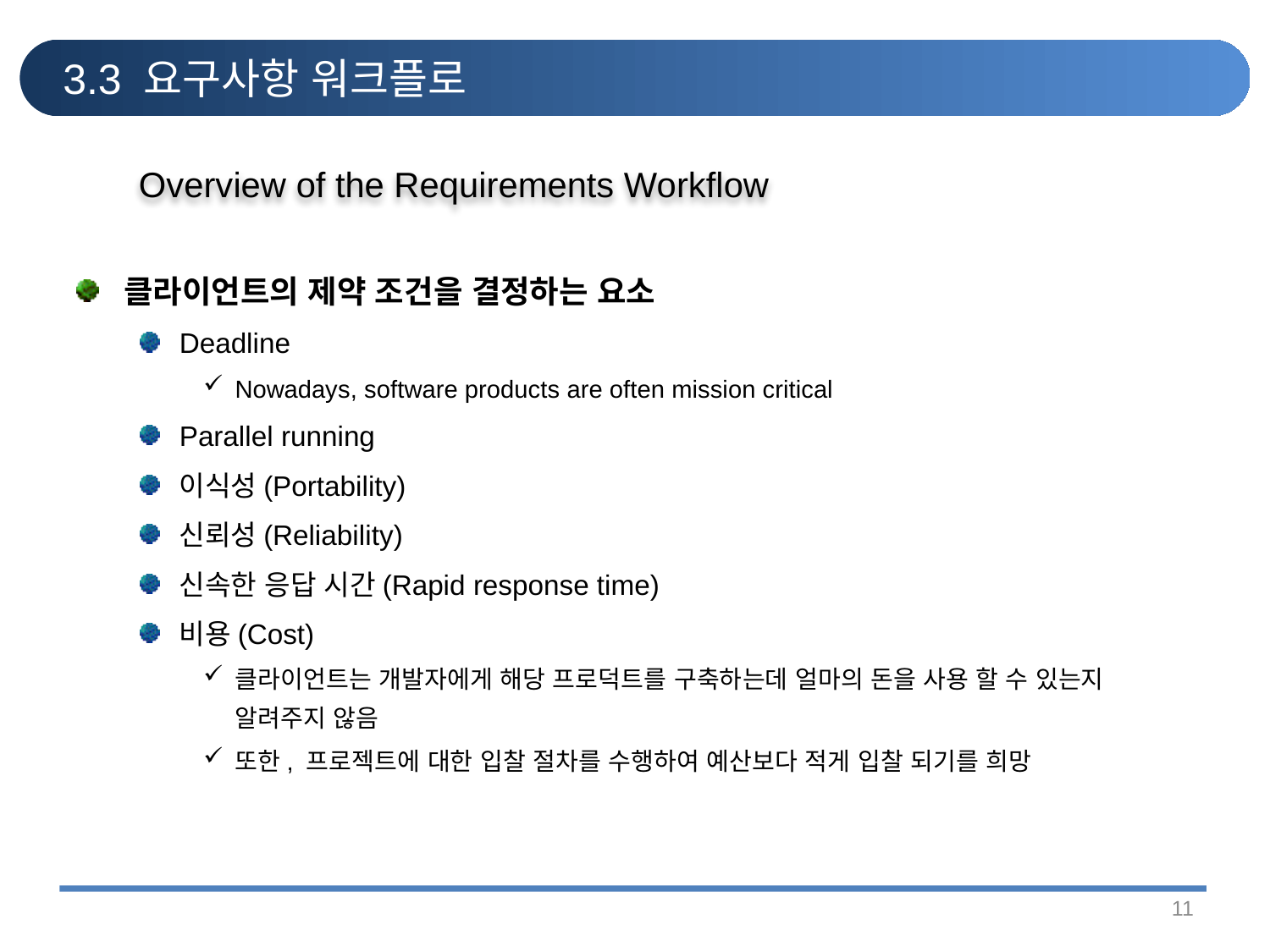

# 3.3 요구사항 워크플로
Overview of the Requirements Workflow
클라이언트의 제약 조건을 결정하는 요소
Deadline
Nowadays, software products are often mission critical
Parallel running
이식성(Portability)
신뢰성(Reliability)
신속한 응답 시간(Rapid response time)
비용(Cost)
클라이언트는 개발자에게 해당 프로덕트를 구축하는데 얼마의 돈을 사용 할 수 있는지 알려주지 않음
또한, 프로젝트에 대한 입찰 절차를 수행하여 예산보다 적게 입찰 되기를 희망
11